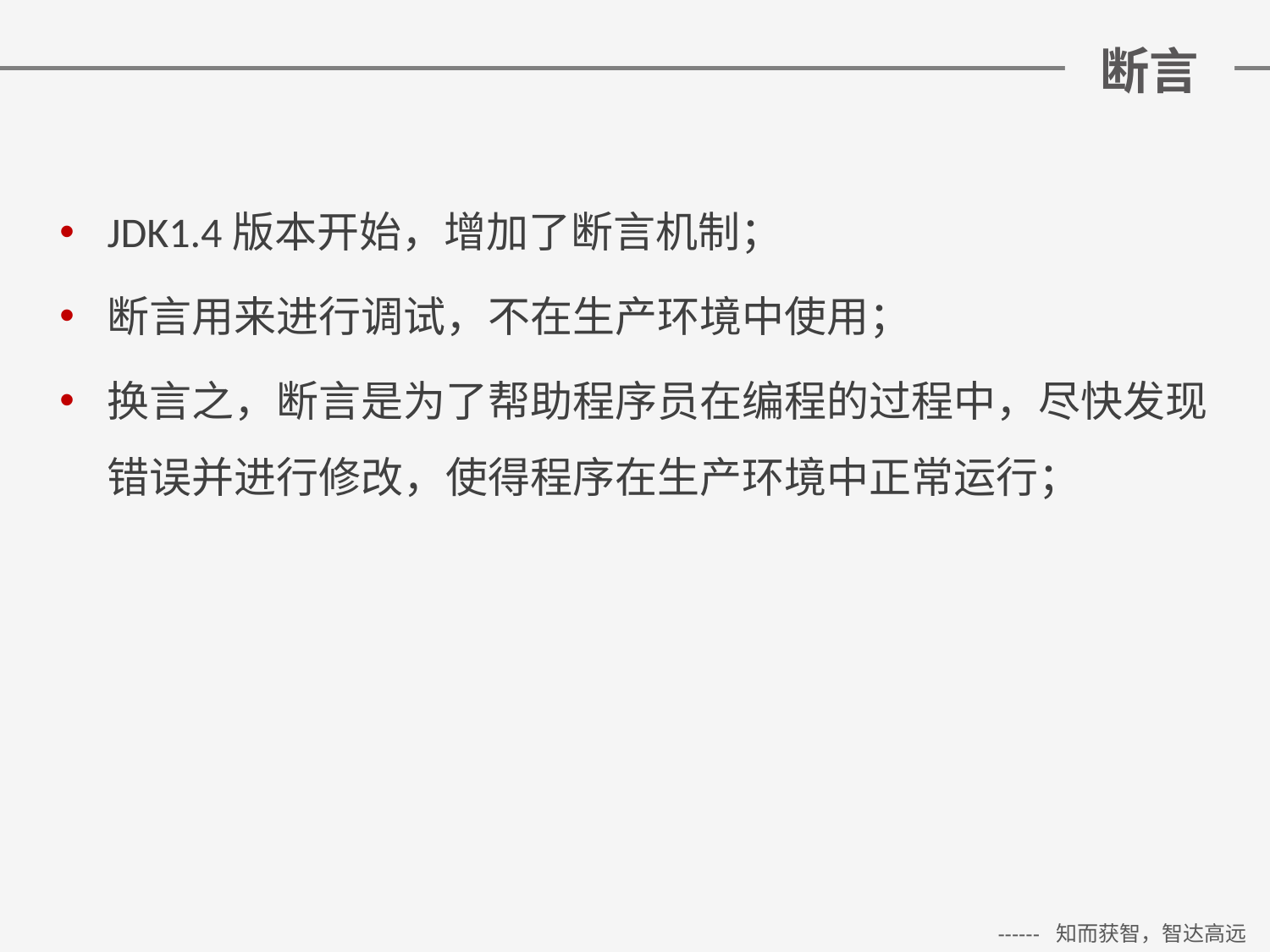

# 断言
JDK1.4版本开始，增加了断言机制；
断言用来进行调试，不在生产环境中使用；
换言之，断言是为了帮助程序员在编程的过程中，尽快发现错误并进行修改，使得程序在生产环境中正常运行；